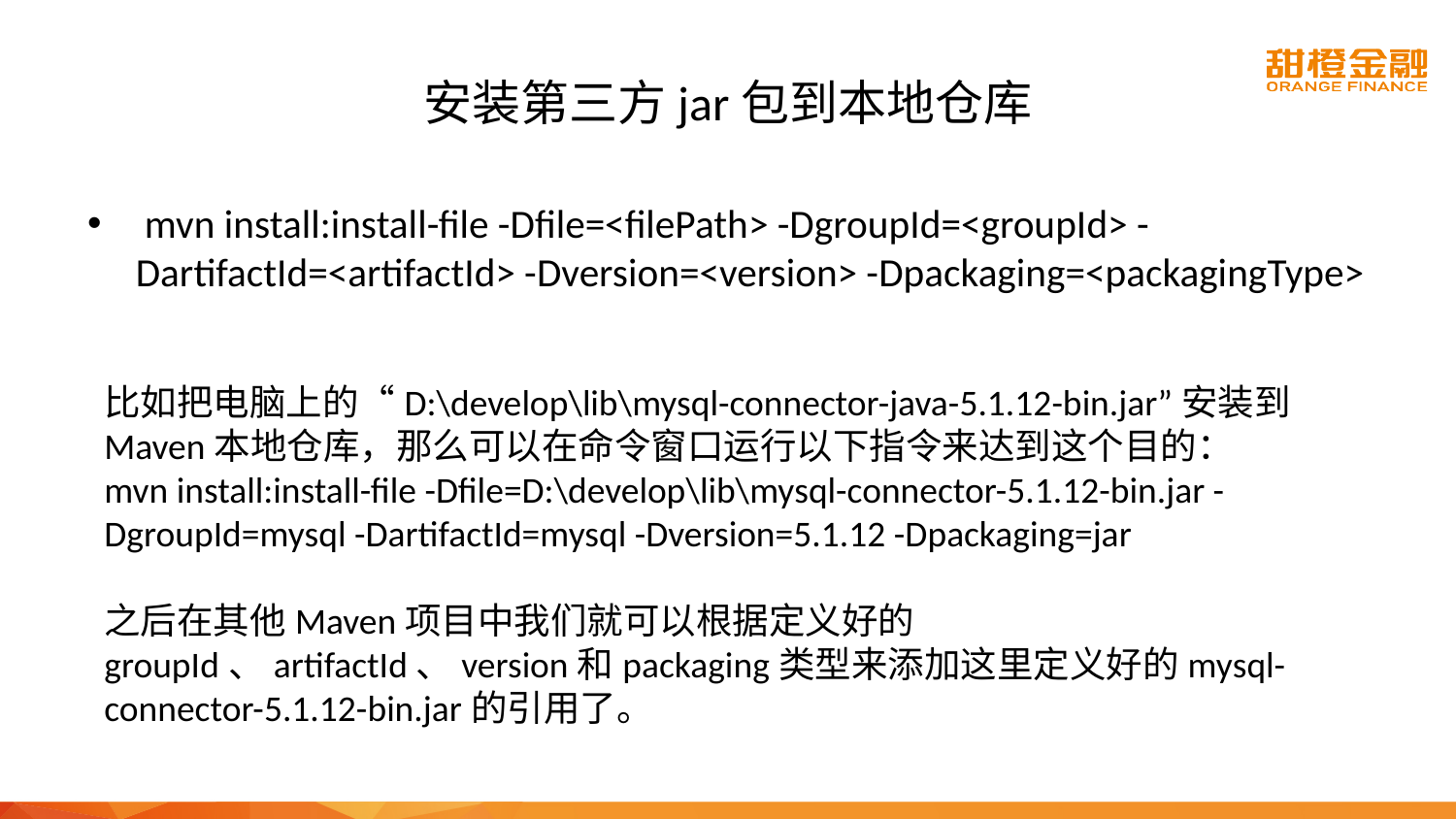

# 安装第三方jar包到本地仓库
 mvn install:install-file -Dfile=<filePath> -DgroupId=<groupId> -DartifactId=<artifactId> -Dversion=<version> -Dpackaging=<packagingType>
比如把电脑上的“D:\develop\lib\mysql-connector-java-5.1.12-bin.jar”安装到Maven本地仓库，那么可以在命令窗口运行以下指令来达到这个目的：
mvn install:install-file -Dfile=D:\develop\lib\mysql-connector-5.1.12-bin.jar -DgroupId=mysql -DartifactId=mysql -Dversion=5.1.12 -Dpackaging=jar

之后在其他Maven项目中我们就可以根据定义好的groupId、artifactId、version和packaging类型来添加这里定义好的mysql-connector-5.1.12-bin.jar的引用了。